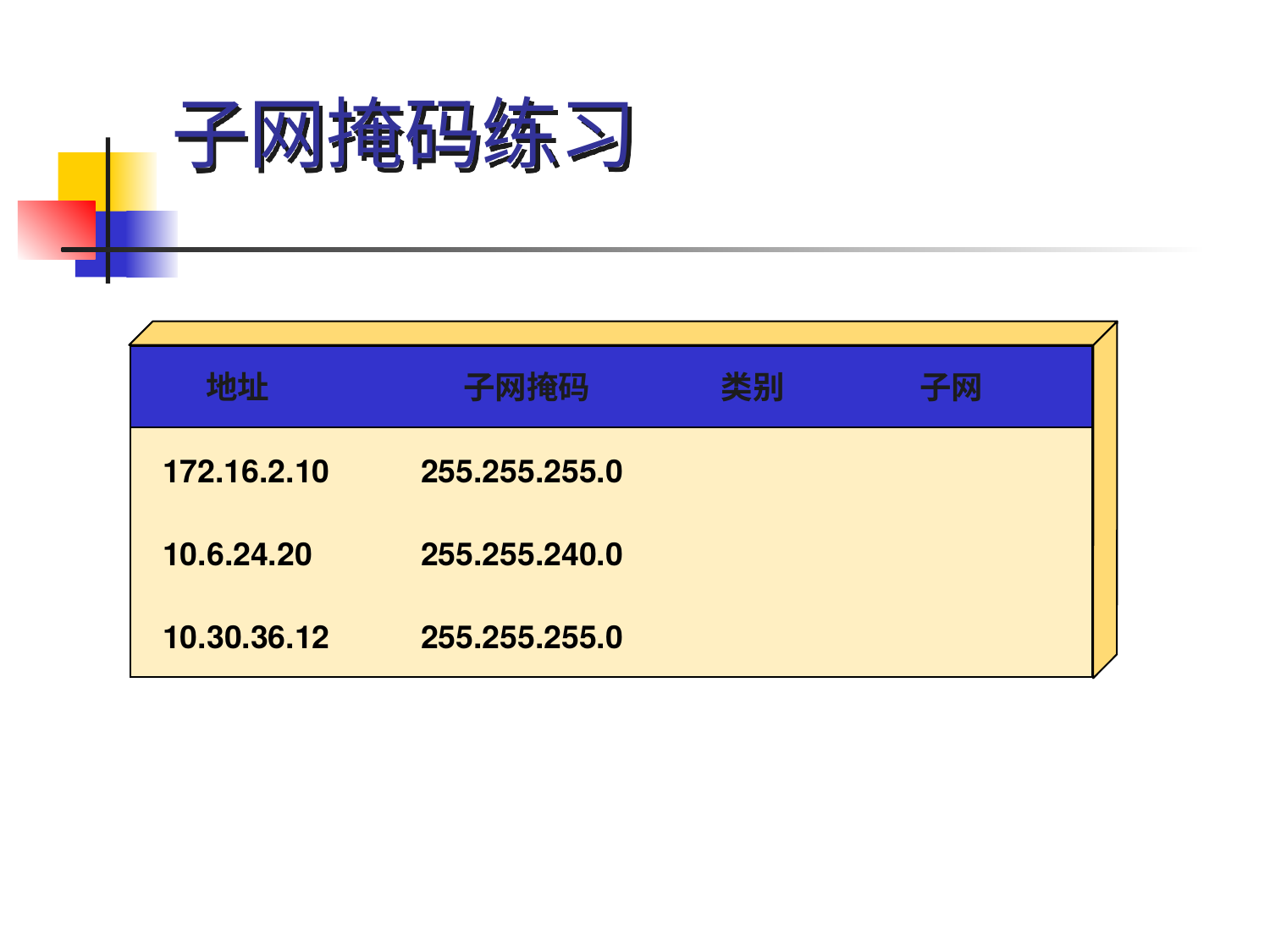

# 子网掩码练习

地址
子网掩码
类别
子网
172.16.2.10
255.255.255.0
10.6.24.20
255.255.240.0
10.30.36.12
255.255.255.0